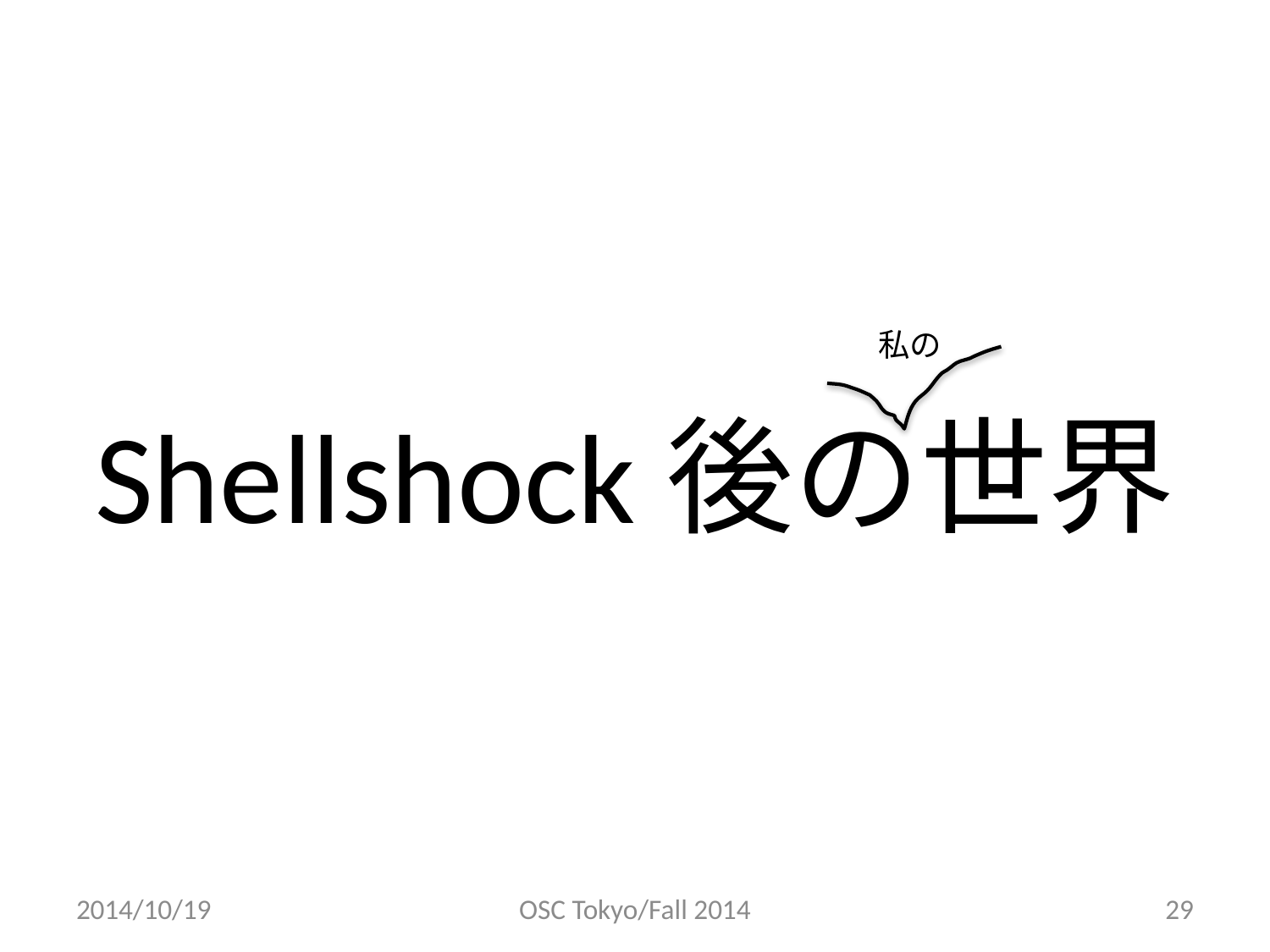

私の

# Shellshock後の世界
2014/10/19
OSC Tokyo/Fall 2014
29